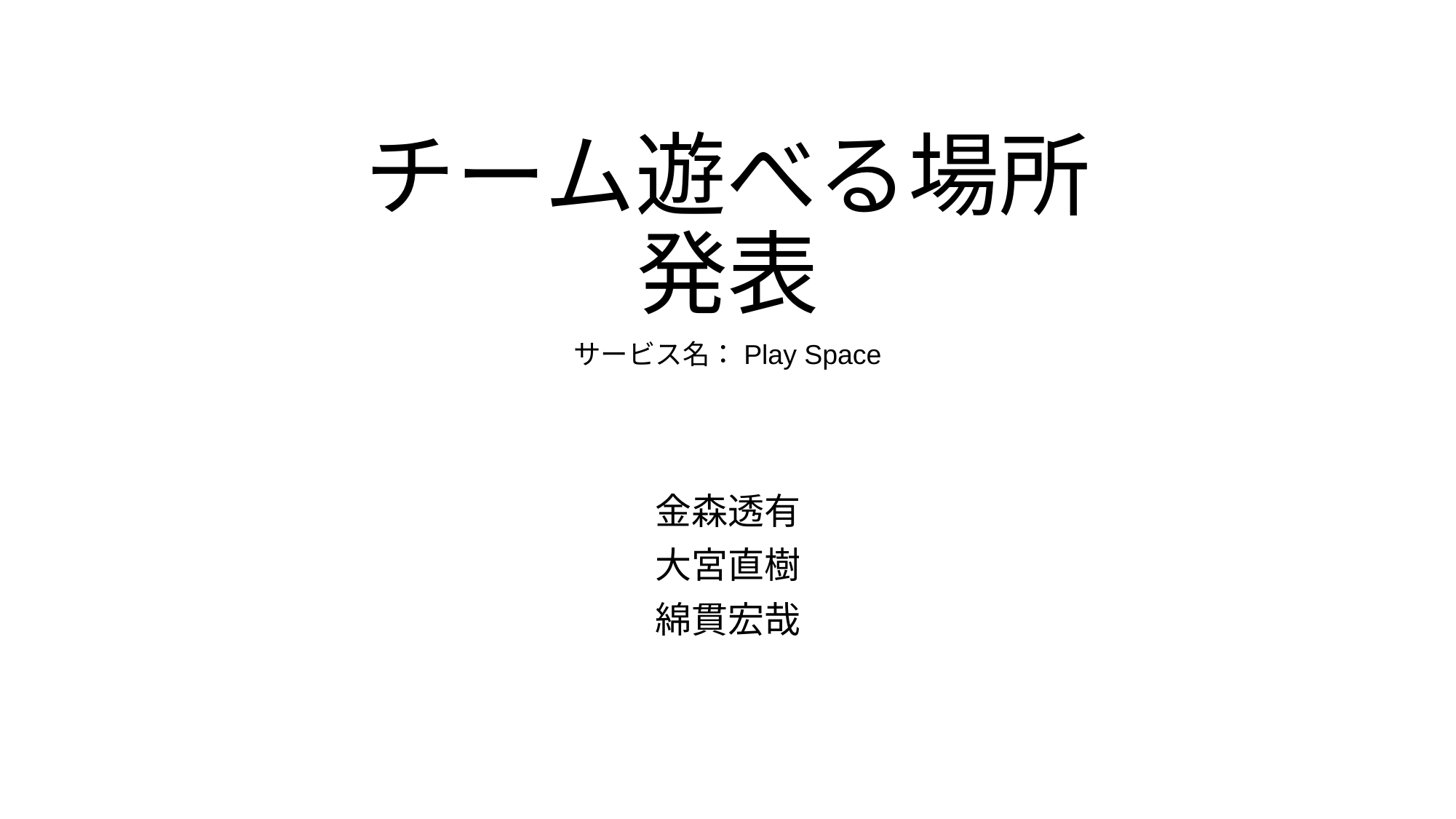

# チーム遊べる場所 発表
サービス名：Play Space
金森透有
大宮直樹
綿貫宏哉